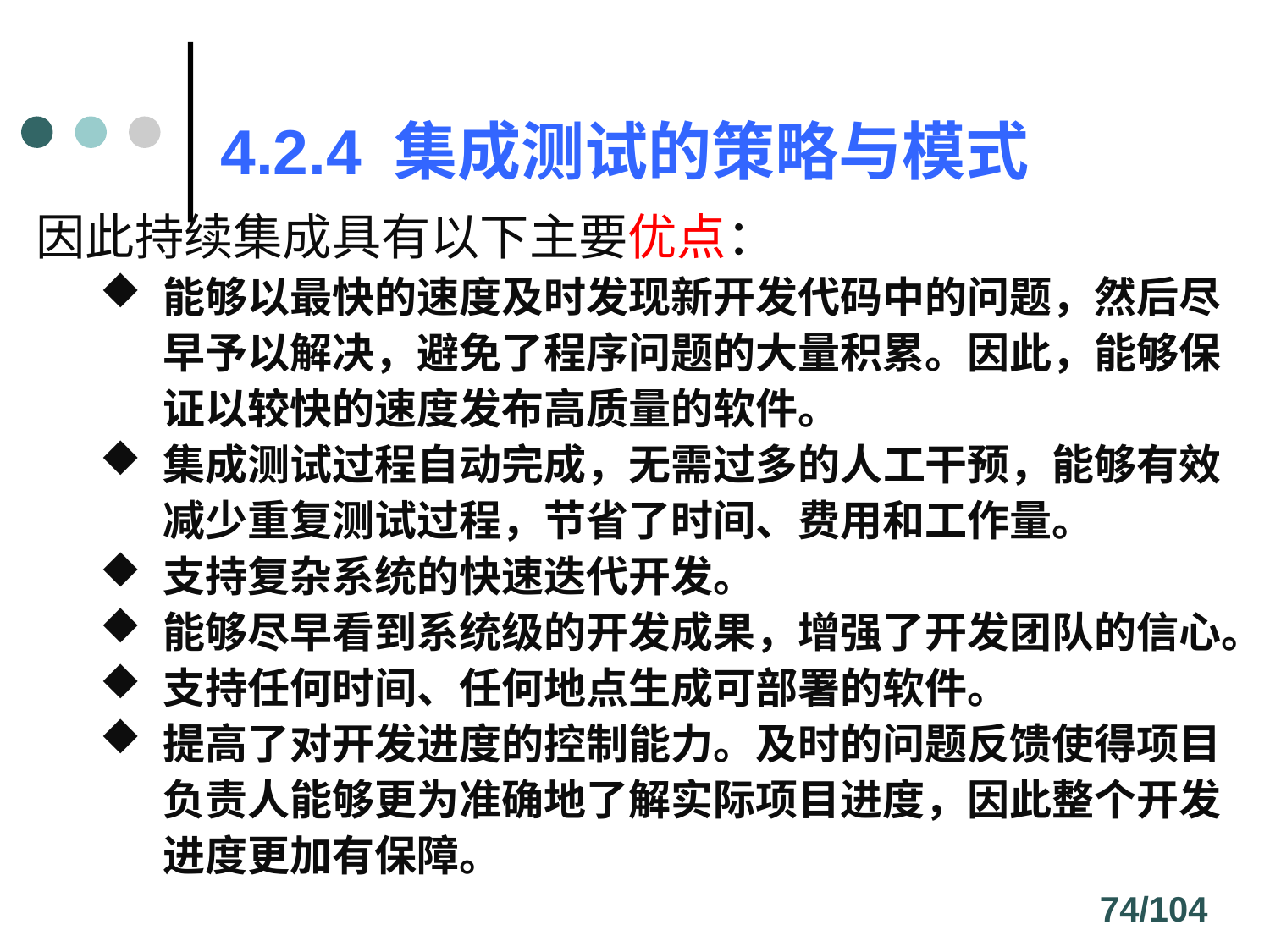

# 4.2.4 集成测试的策略与模式
因此持续集成具有以下主要优点：
能够以最快的速度及时发现新开发代码中的问题，然后尽早予以解决，避免了程序问题的大量积累。因此，能够保证以较快的速度发布高质量的软件。
集成测试过程自动完成，无需过多的人工干预，能够有效减少重复测试过程，节省了时间、费用和工作量。
支持复杂系统的快速迭代开发。
能够尽早看到系统级的开发成果，增强了开发团队的信心。
支持任何时间、任何地点生成可部署的软件。
提高了对开发进度的控制能力。及时的问题反馈使得项目负责人能够更为准确地了解实际项目进度，因此整个开发进度更加有保障。
74/104